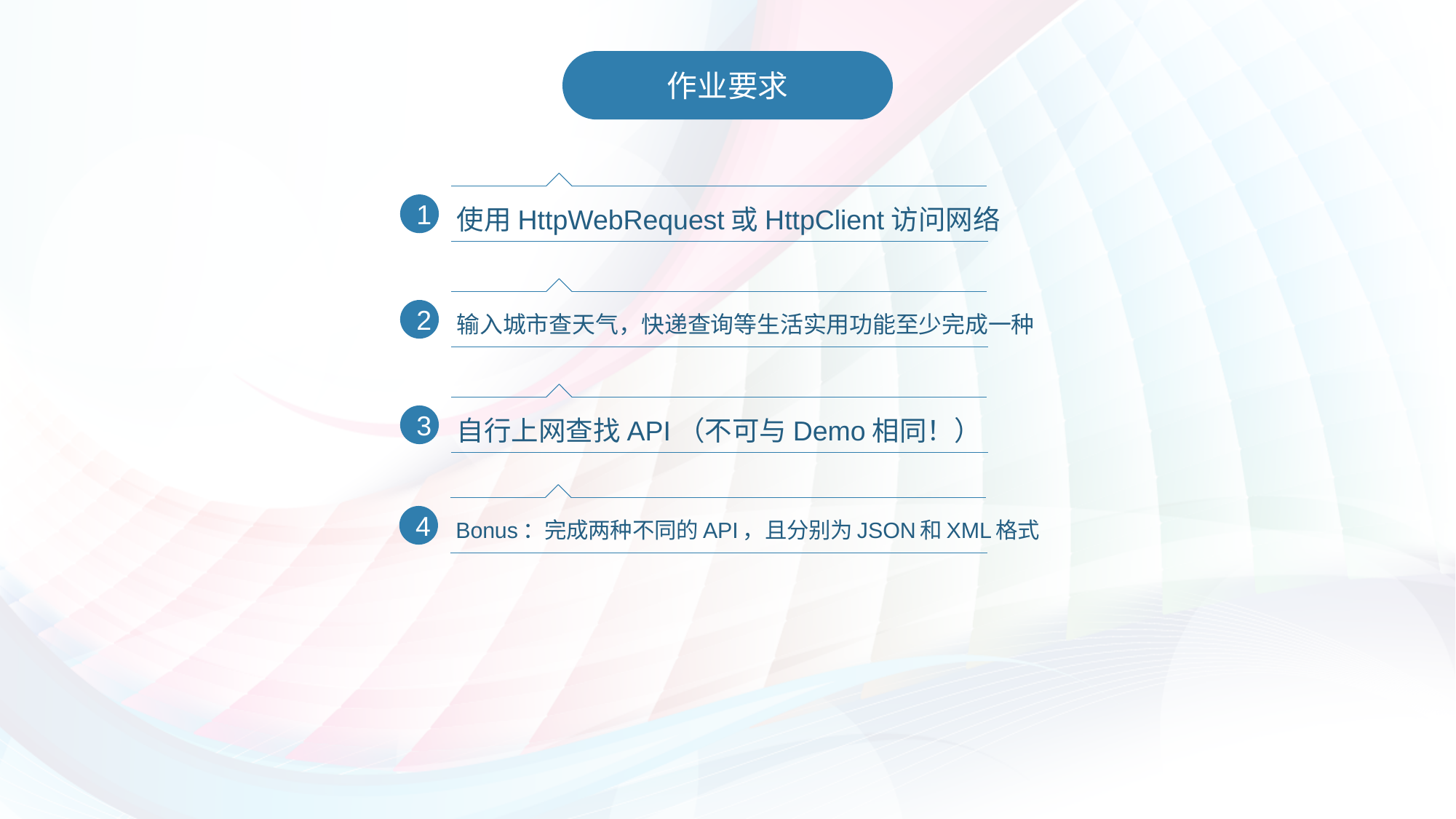

作业要求
使用HttpWebRequest或HttpClient访问网络
1
输入城市查天气，快递查询等生活实用功能至少完成一种
2
自行上网查找API（不可与Demo相同！）
3
Bonus：完成两种不同的API，且分别为JSON和XML格式
4